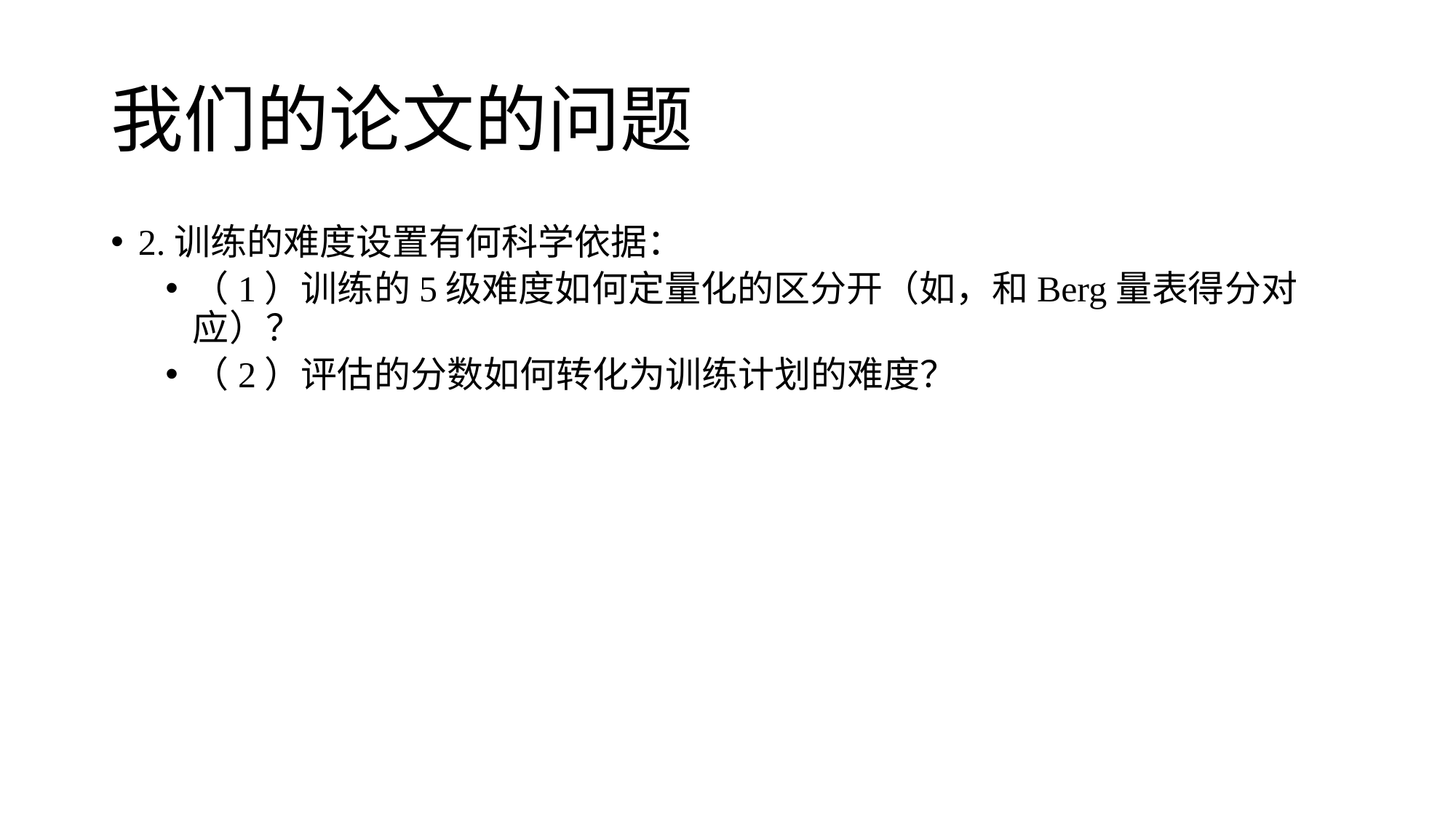

# 我们的论文的问题
2.训练的难度设置有何科学依据：
（1）训练的5级难度如何定量化的区分开（如，和Berg量表得分对应）？
（2）评估的分数如何转化为训练计划的难度？